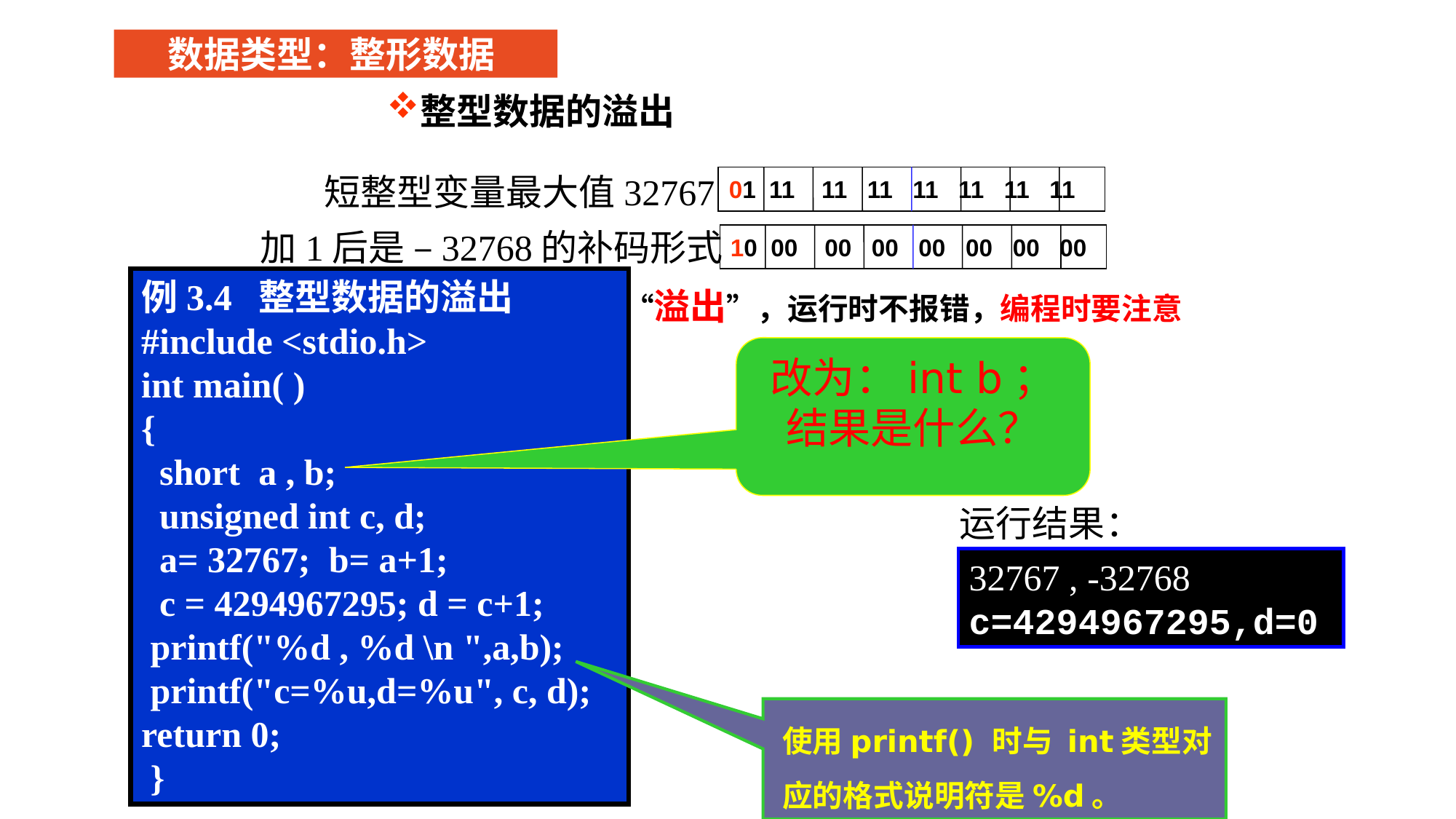

数据类型：整形数据
整型数据的溢出

此情况称为“溢出”，运行时不报错，编程时要注意
短整型变量最大值32767
01  11    11   11   11   11   11   11

加1后是 –32768的补码形式
10  00    00   00   00   00   00   00

例3.4  整型数据的溢出
#include <stdio.h>
int main( )
{
  short  a , b;
  unsigned int c, d;
  a= 32767;  b= a+1;
  c = 4294967295; d = c+1;
 printf("%d , %d \n ",a,b);
 printf("c=%u,d=%u", c, d);
return 0;
 }
改为：int b；
结果是什么？
   运行结果：
32767 , -32768
c=4294967295,d=0
使用printf() 时与 int类型对应的格式说明符是%d。